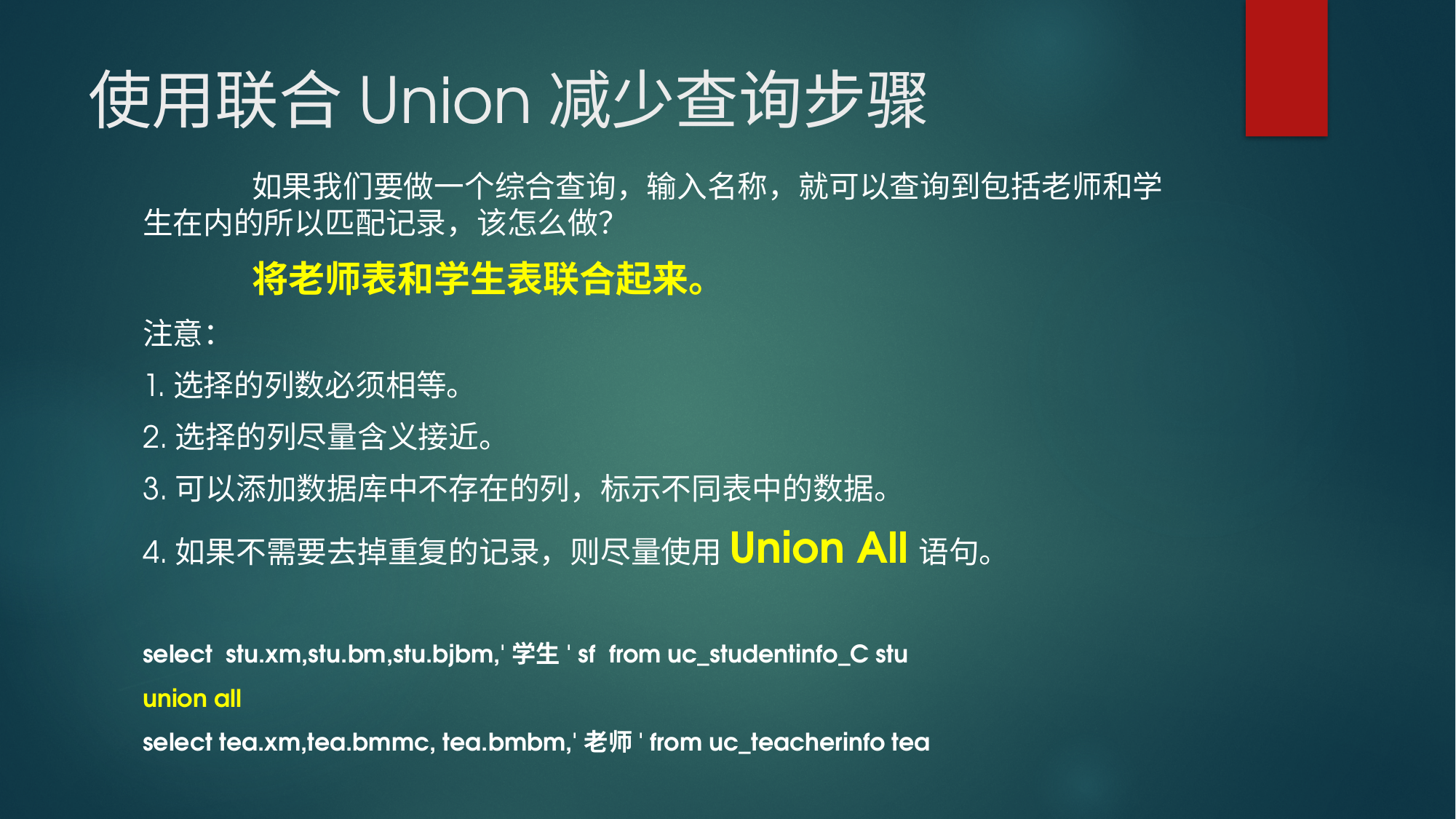

# 使用联合Union减少查询步骤
	如果我们要做一个综合查询，输入名称，就可以查询到包括老师和学生在内的所以匹配记录，该怎么做？
	将老师表和学生表联合起来。
注意：
1.选择的列数必须相等。
2.选择的列尽量含义接近。
3.可以添加数据库中不存在的列，标示不同表中的数据。
4.如果不需要去掉重复的记录，则尽量使用Union All语句。

select  stu.xm,stu.bm,stu.bjbm,'学生' sf  from uc_studentinfo_C stu
union all
select tea.xm,tea.bmmc, tea.bmbm,'老师' from uc_teacherinfo tea